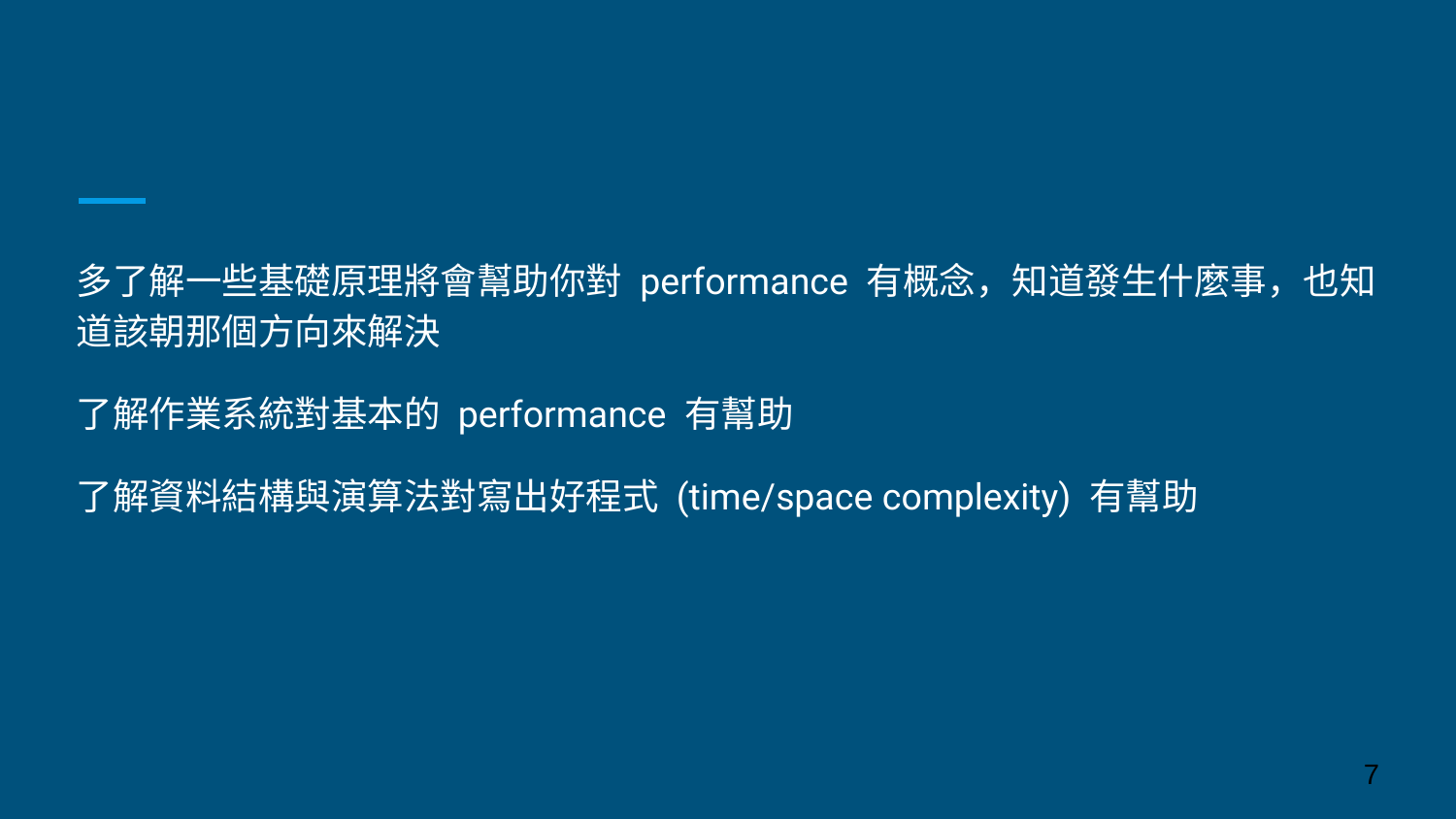

#
多了解一些基礎原理將會幫助你對 performance 有概念，知道發生什麼事，也知道該朝那個方向來解決
了解作業系統對基本的 performance 有幫助
了解資料結構與演算法對寫出好程式 (time/space complexity) 有幫助
7